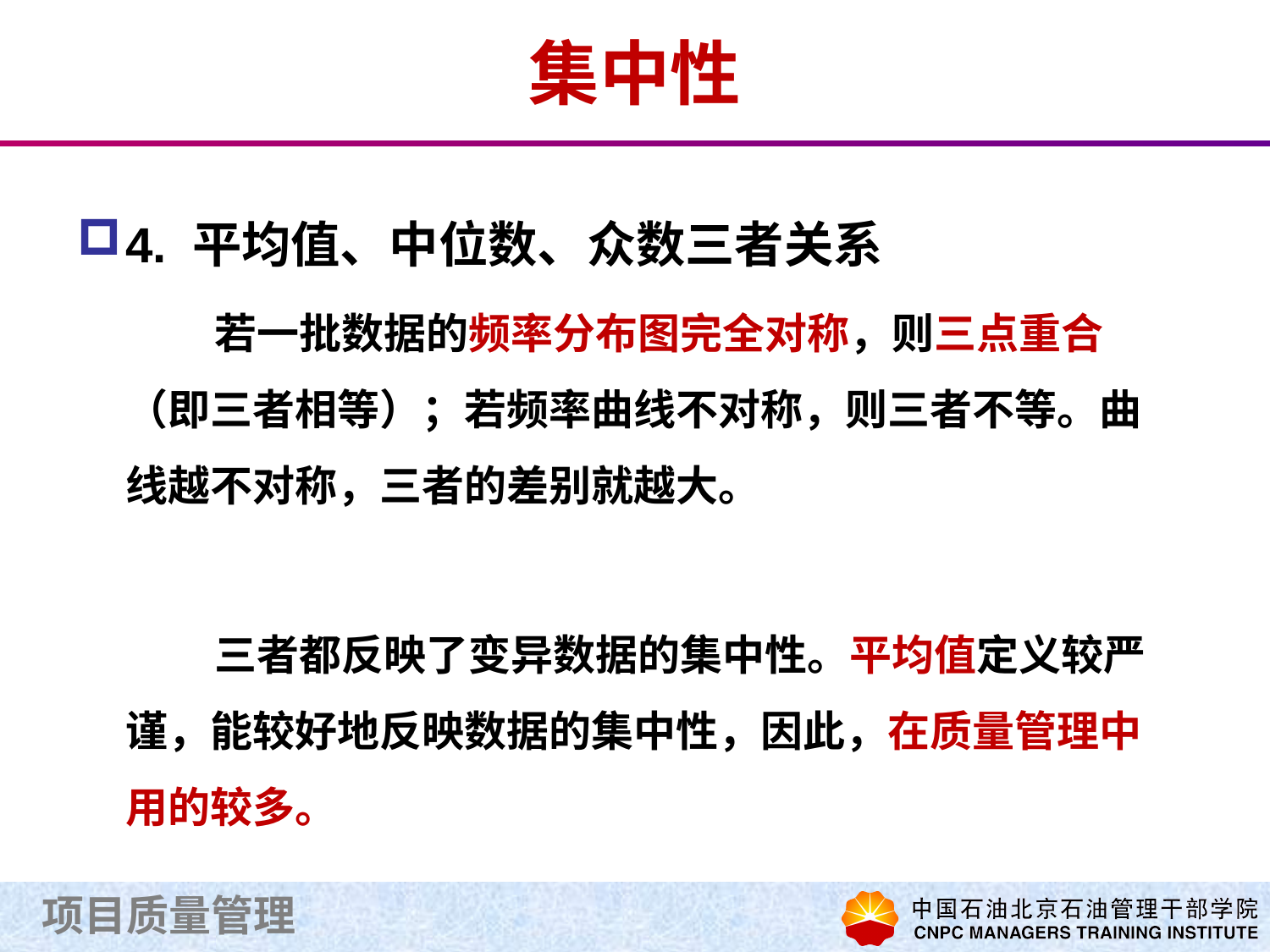

# 集中性
4. 平均值、中位数、众数三者关系
若一批数据的频率分布图完全对称，则三点重合（即三者相等）；若频率曲线不对称，则三者不等。曲线越不对称，三者的差别就越大。

三者都反映了变异数据的集中性。平均值定义较严谨，能较好地反映数据的集中性，因此，在质量管理中用的较多。